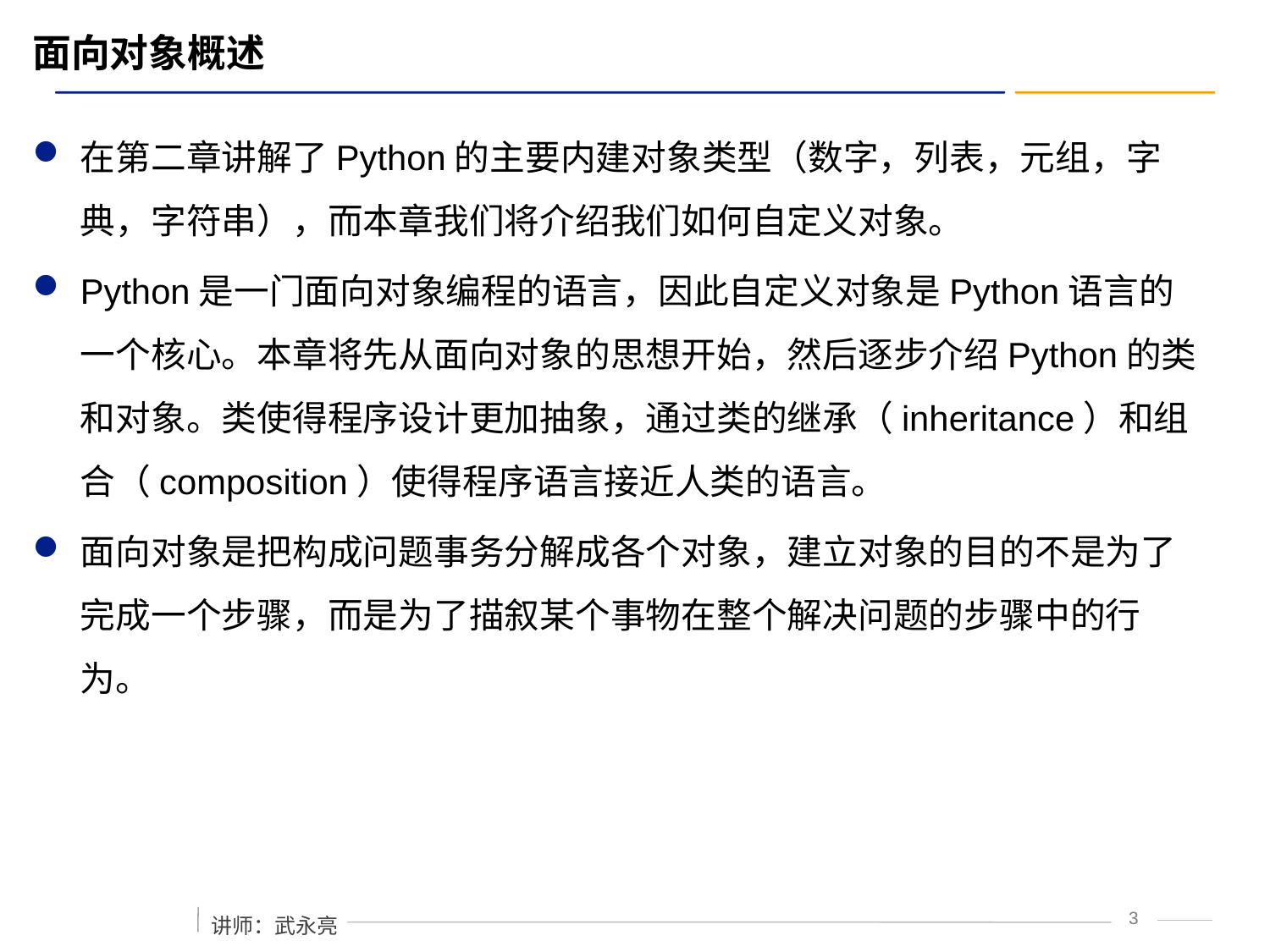

# 面向对象概述
在第二章讲解了Python的主要内建对象类型（数字，列表，元组，字典，字符串），而本章我们将介绍我们如何自定义对象。
Python是一门面向对象编程的语言，因此自定义对象是Python语言的一个核心。本章将先从面向对象的思想开始，然后逐步介绍Python的类和对象。类使得程序设计更加抽象，通过类的继承（inheritance）和组合（composition）使得程序语言接近人类的语言。
面向对象是把构成问题事务分解成各个对象，建立对象的目的不是为了完成一个步骤，而是为了描叙某个事物在整个解决问题的步骤中的行为。